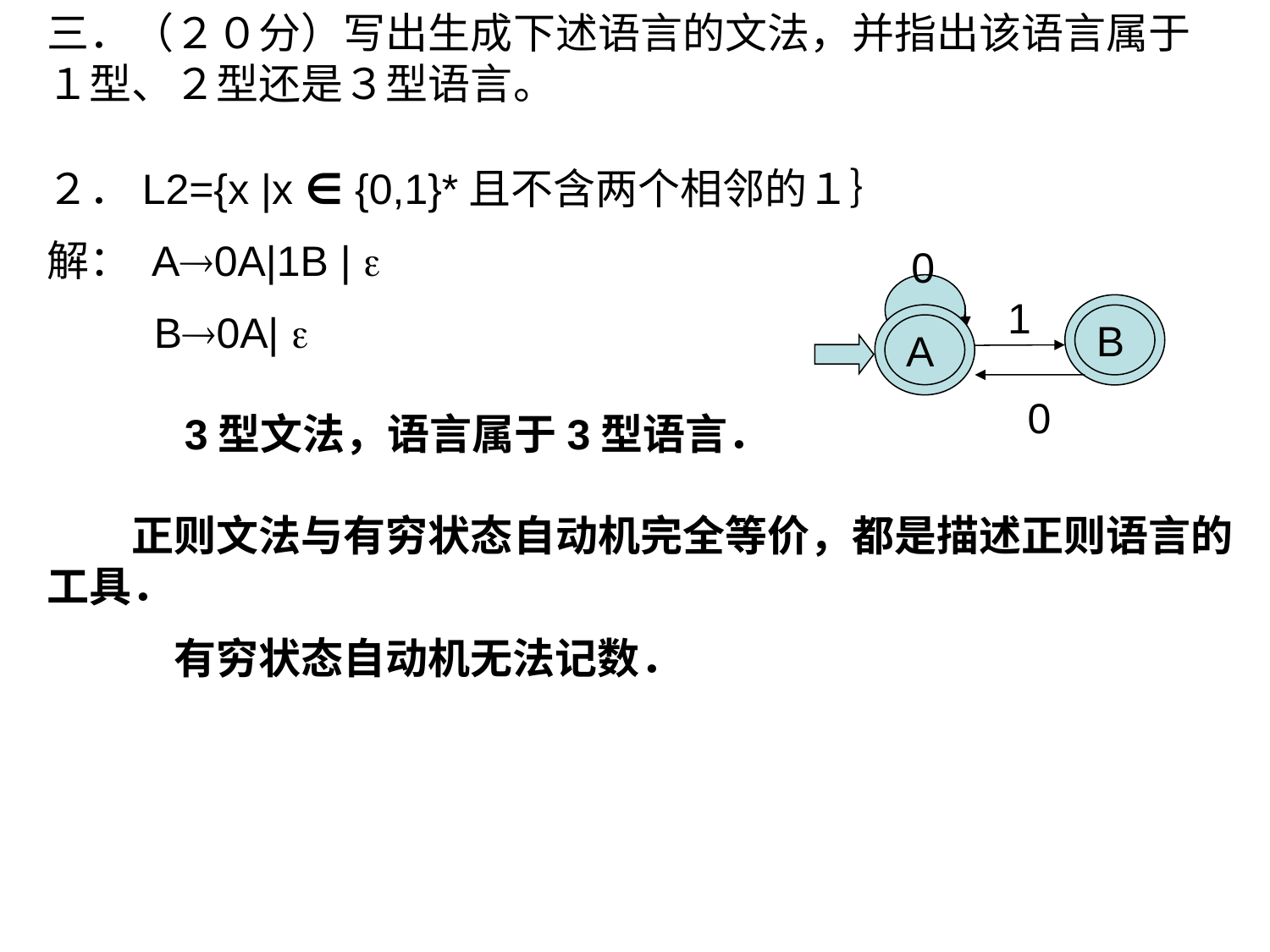

三．（２０分）写出生成下述语言的文法，并指出该语言属于１型、２型还是３型语言。

２．L2={x |x ∈ {0,1}*且不含两个相邻的１｝
解： A→0A|1B | ε
         B→0A| ε

　　　3型文法，语言属于3型语言．

　　正则文法与有穷状态自动机完全等价，都是描述正则语言的工具．
　　　有穷状态自动机无法记数．

0

1

B

A

0